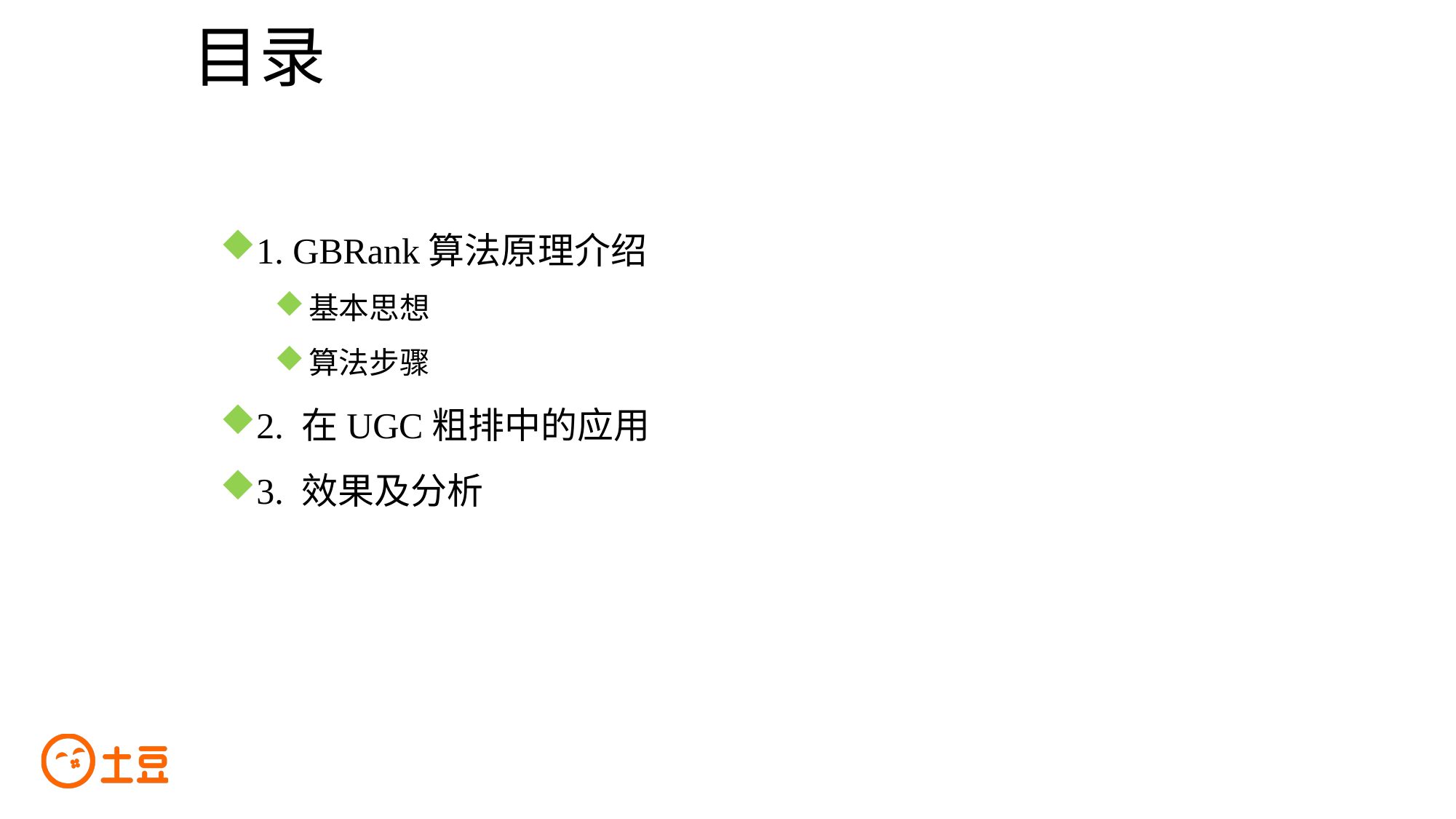

# 目录
1. GBRank算法原理介绍
基本思想
算法步骤
2. 在UGC粗排中的应用
3. 效果及分析